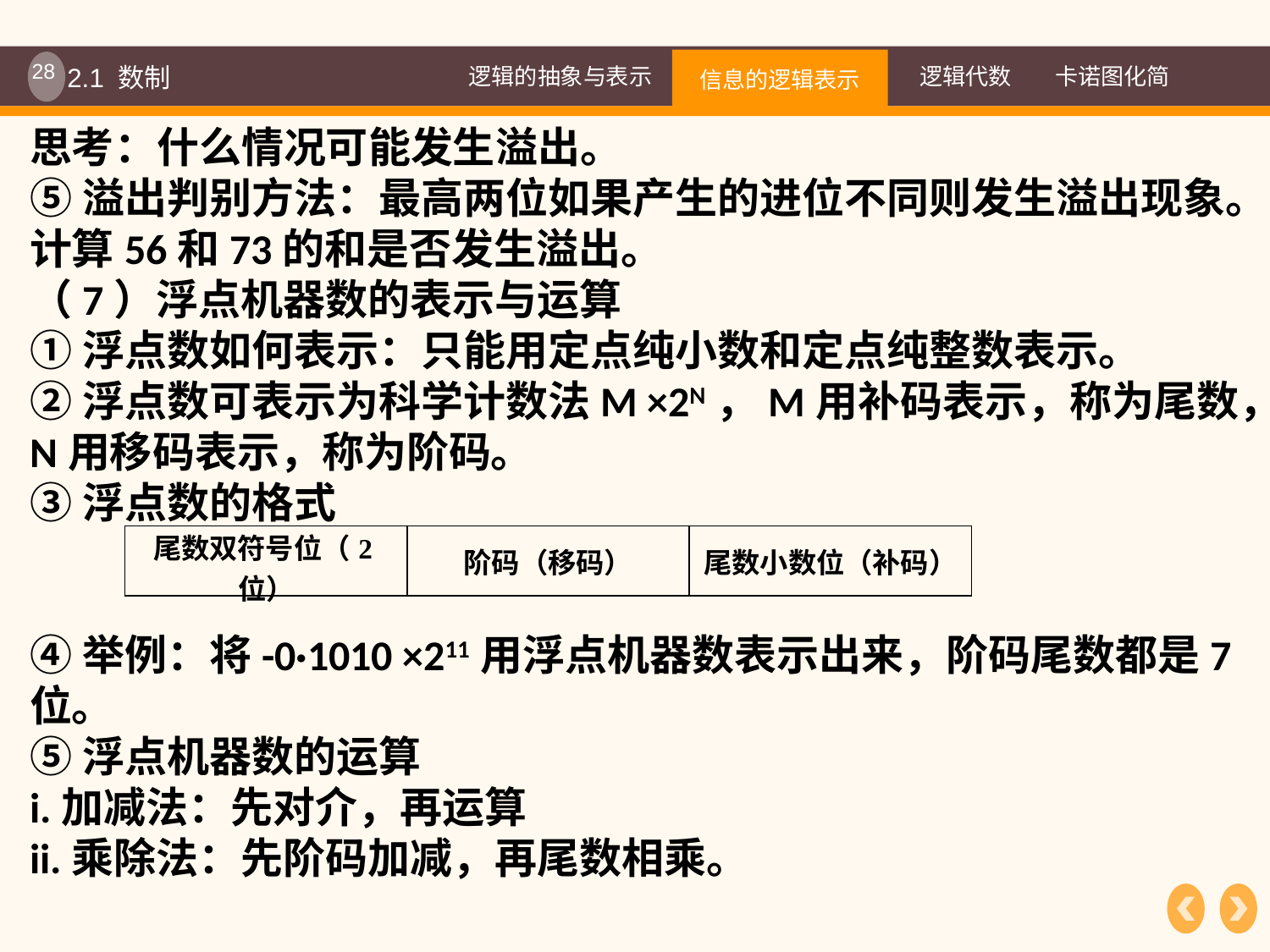

2.1 数制
思考：什么情况可能发生溢出。
⑤溢出判别方法：最高两位如果产生的进位不同则发生溢出现象。计算56和73的和是否发生溢出。
（7）浮点机器数的表示与运算
①浮点数如何表示：只能用定点纯小数和定点纯整数表示。
②浮点数可表示为科学计数法M ×2N，M用补码表示，称为尾数，N用移码表示，称为阶码。
③浮点数的格式

④举例：将-0·1010 ×211用浮点机器数表示出来，阶码尾数都是7位。
⑤浮点机器数的运算
i.加减法：先对介，再运算
ii.乘除法：先阶码加减，再尾数相乘。
| 尾数双符号位（2位） | 阶码（移码） | 尾数小数位（补码） |
| --- | --- | --- |